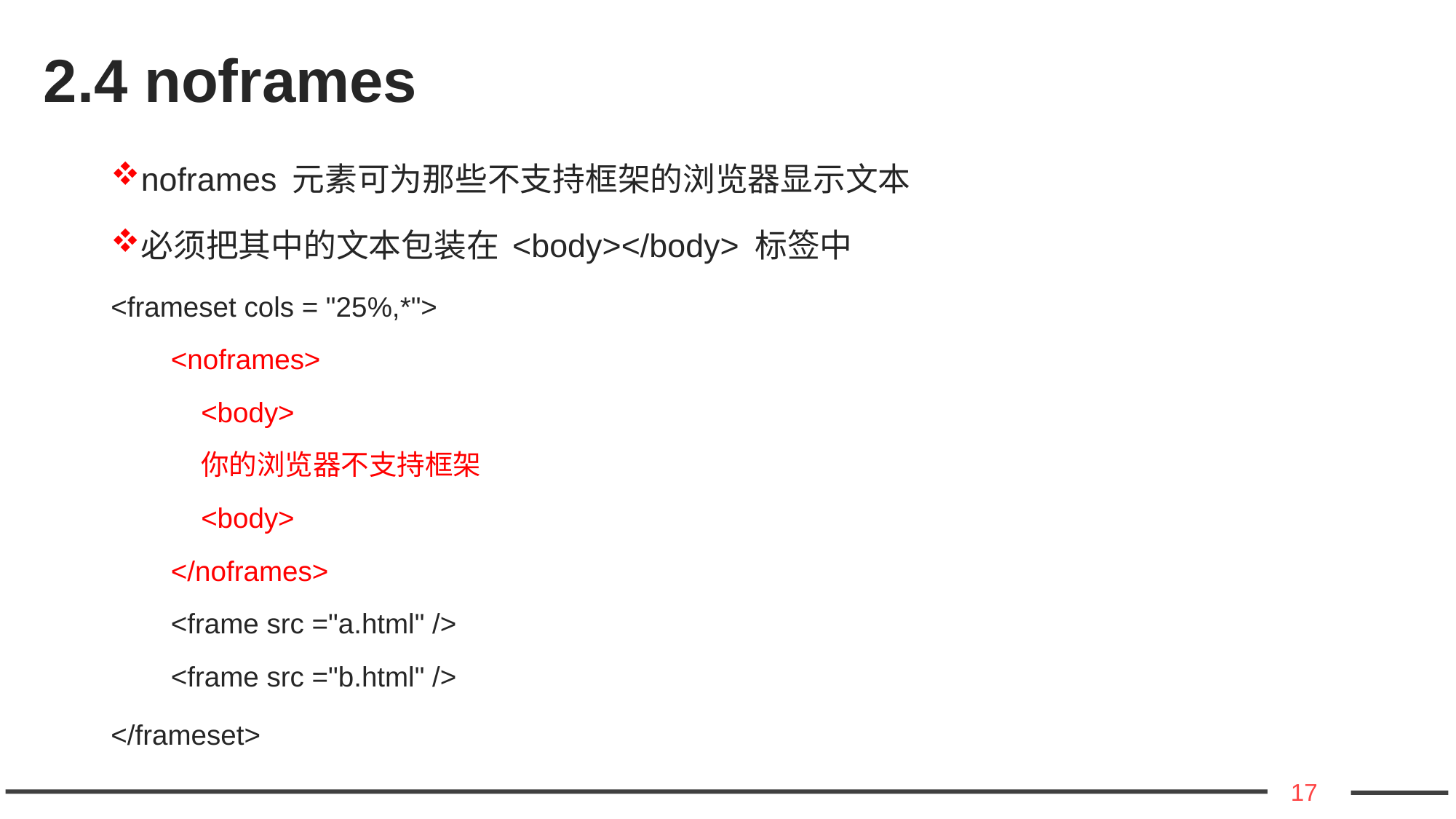

# 2.4 noframes
noframes 元素可为那些不支持框架的浏览器显示文本
必须把其中的文本包装在 <body></body> 标签中
<frameset cols = "25%,*">
<noframes>
	<body>
		你的浏览器不支持框架
	<body>
</noframes>
<frame src ="a.html" />
<frame src ="b.html" />
</frameset>